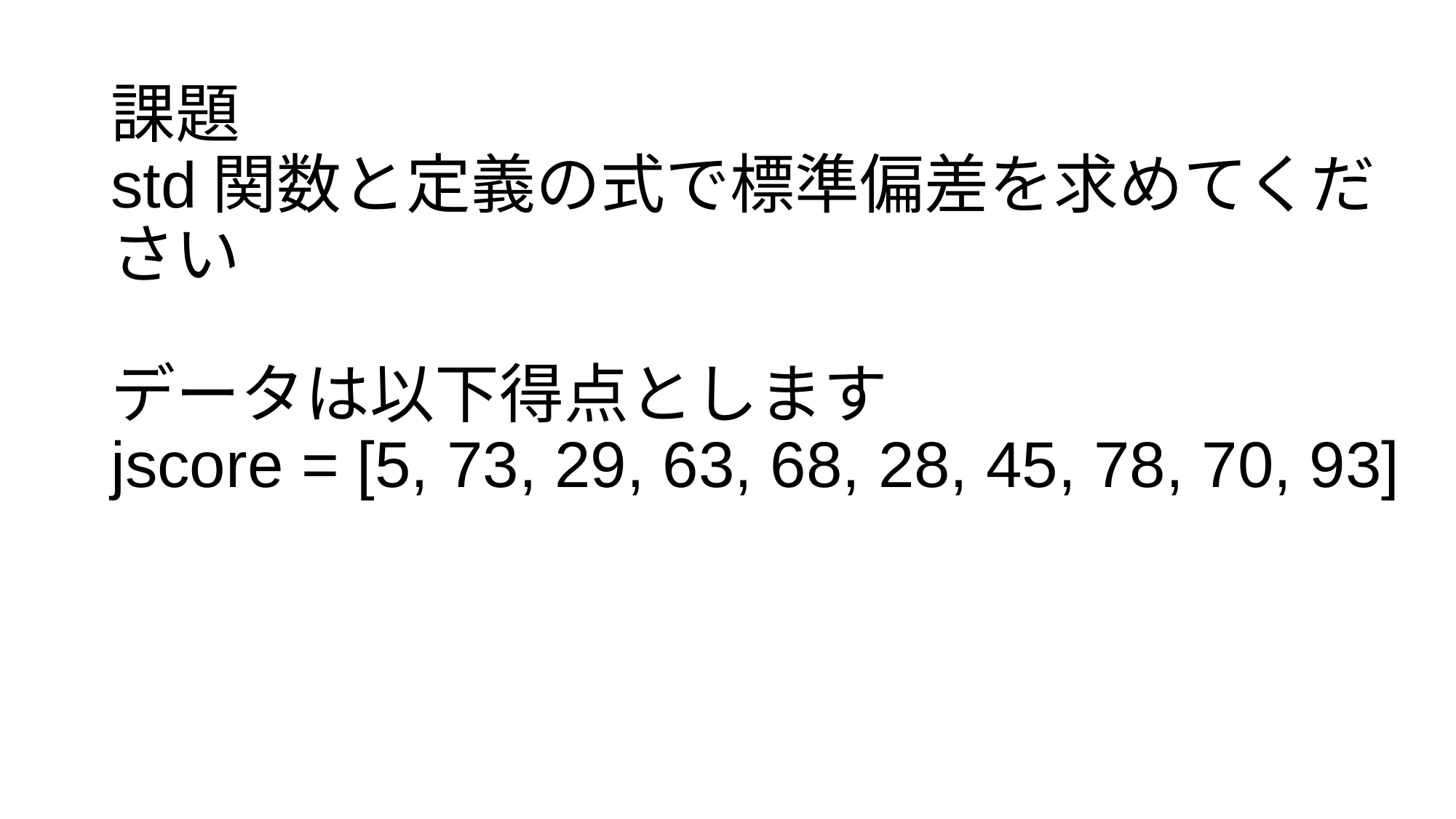

# 課題 std関数と定義の式で標準偏差を求めてください データは以下得点とします jscore = [5, 73, 29, 63, 68, 28, 45, 78, 70, 93]